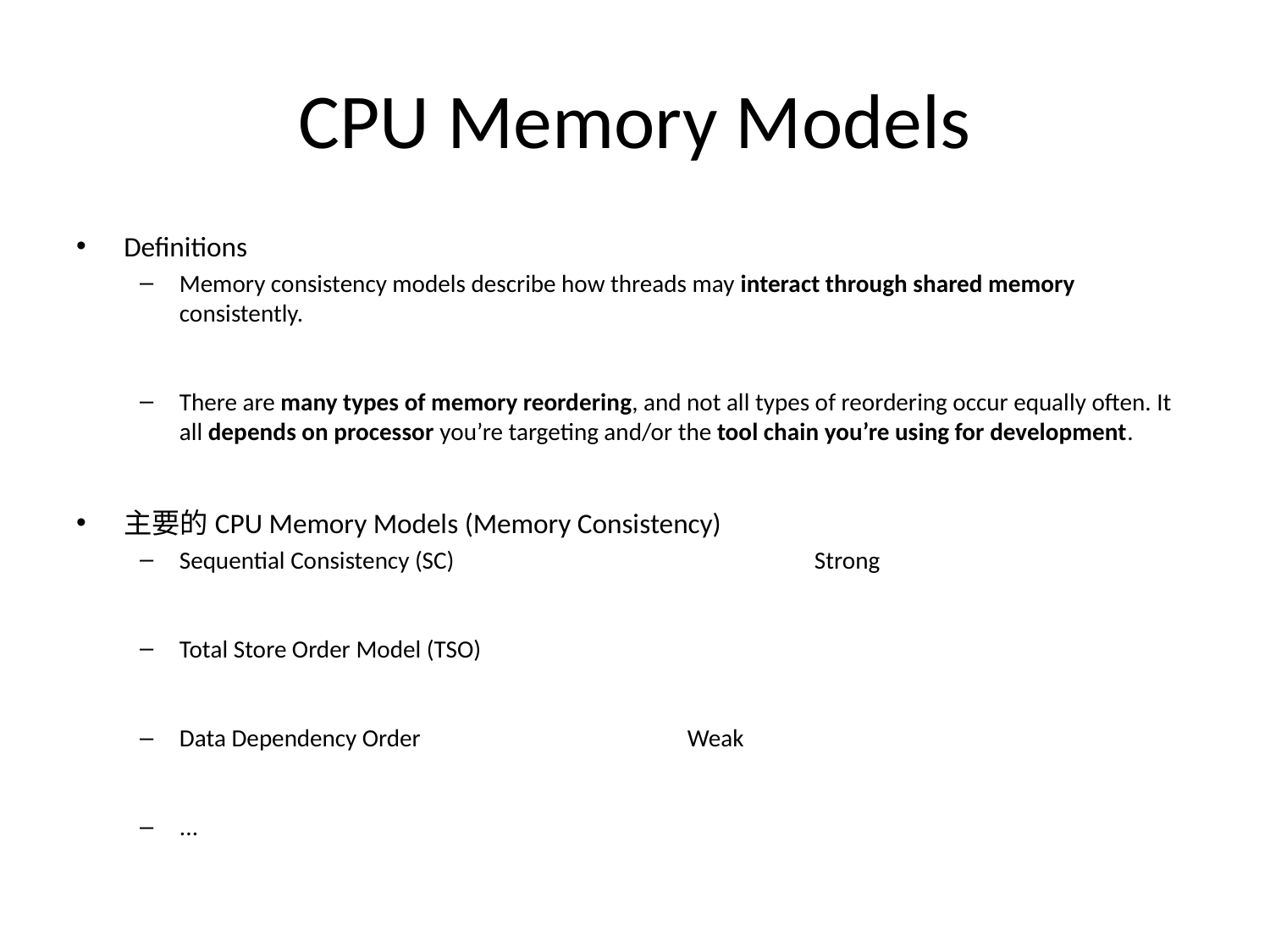

# CPU Memory Models
Definitions
Memory consistency models describe how threads may interact through shared memory consistently.

There are many types of memory reordering, and not all types of reordering occur equally often. It all depends on processor you’re targeting and/or the tool chain you’re using for development.

主要的CPU Memory Models (Memory Consistency)
Sequential Consistency (SC)			Strong

Total Store Order Model (TSO)

Data Dependency Order			Weak

...